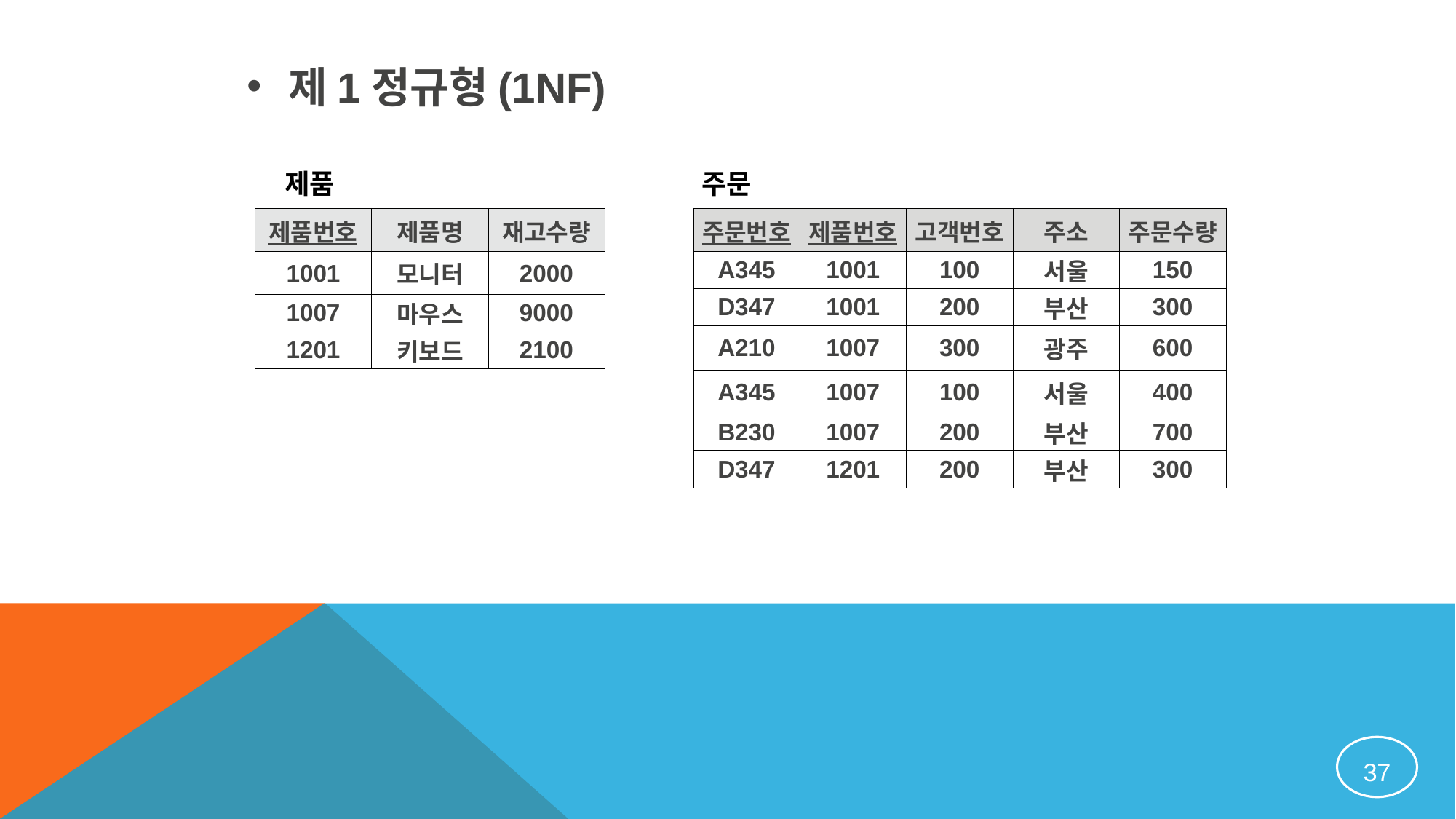

제1정규형(1NF)
제품
주문
| 제품번호 | 제품명 | 재고수량 |
| --- | --- | --- |
| 1001 | 모니터 | 2000 |
| 1007 | 마우스 | 9000 |
| 1201 | 키보드 | 2100 |
| 주문번호 | 제품번호 | 고객번호 | 주소 | 주문수량 |
| --- | --- | --- | --- | --- |
| A345 | 1001 | 100 | 서울 | 150 |
| D347 | 1001 | 200 | 부산 | 300 |
| A210 | 1007 | 300 | 광주 | 600 |
| A345 | 1007 | 100 | 서울 | 400 |
| B230 | 1007 | 200 | 부산 | 700 |
| D347 | 1201 | 200 | 부산 | 300 |
37